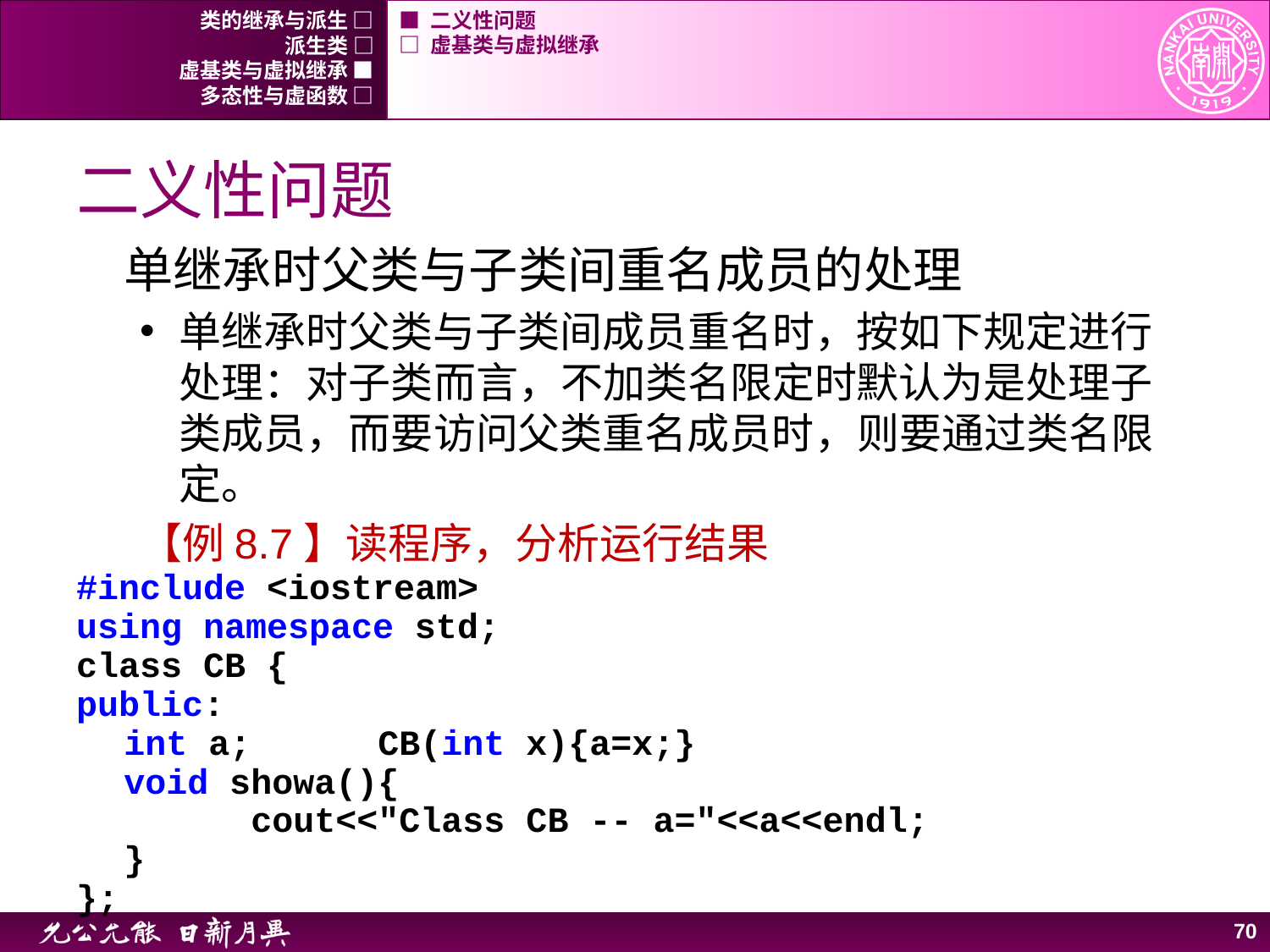

类的继承与派生 □
■ 二义性问题
派生类 □
□ 虚基类与虚拟继承
虚基类与虚拟继承 ■

多态性与虚函数 □

# 二义性问题
单继承时父类与子类间重名成员的处理
单继承时父类与子类间成员重名时，按如下规定进行处理：对子类而言，不加类名限定时默认为是处理子类成员，而要访问父类重名成员时，则要通过类名限定。
【例8.7】读程序，分析运行结果
#include <iostream>
using namespace std;
class CB {
public:
	int a;	CB(int x){a=x;}
	void showa(){
		cout<<"Class CB -- a="<<a<<endl;
	}
};
70